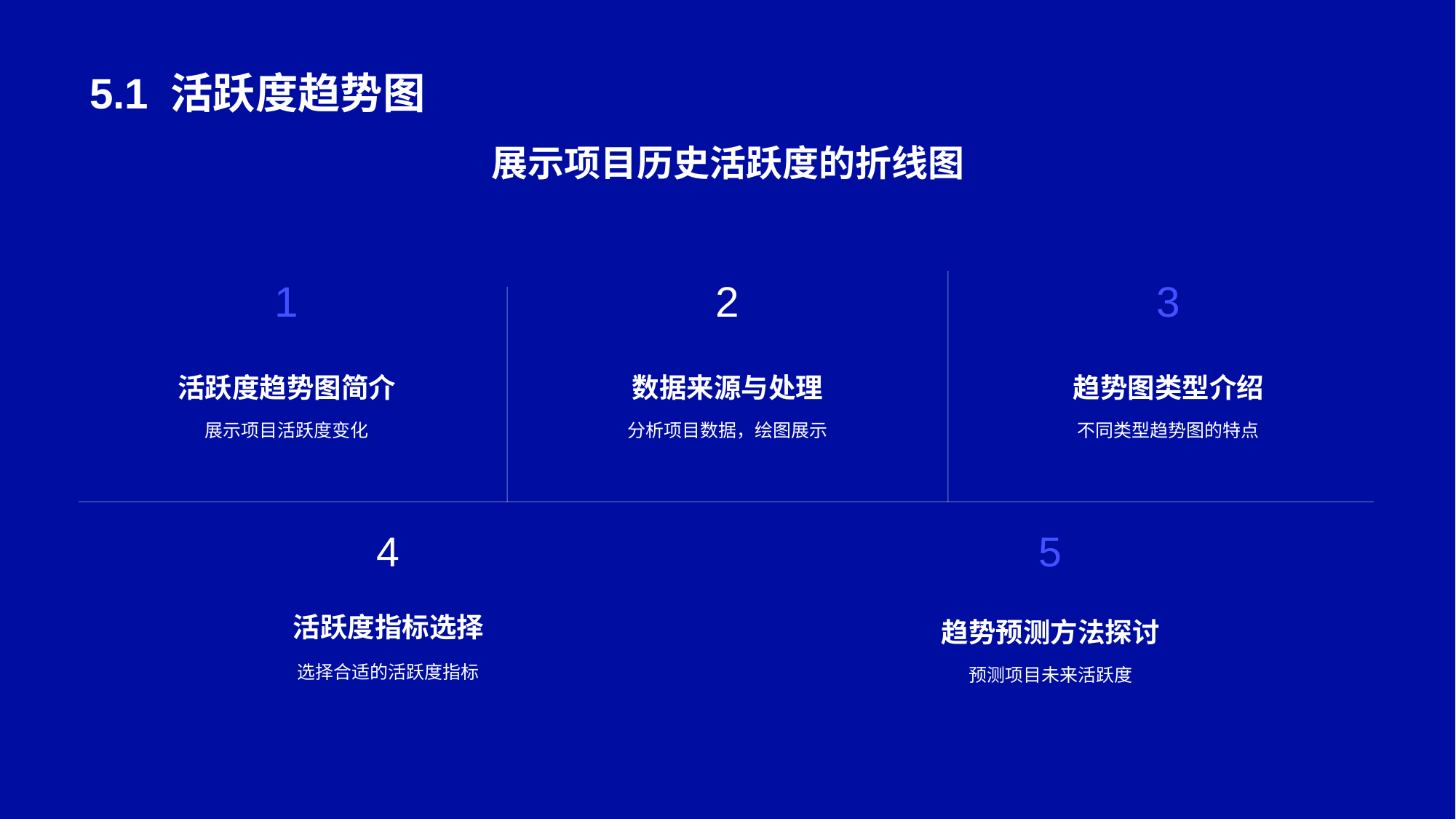

# 5.1 活跃度趋势图
展示项目历史活跃度的折线图
1
活跃度趋势图简介
展示项目活跃度变化
2
数据来源与处理
分析项目数据，绘图展示
3
趋势图类型介绍
不同类型趋势图的特点
4
活跃度指标选择
选择合适的活跃度指标
5
趋势预测方法探讨
预测项目未来活跃度